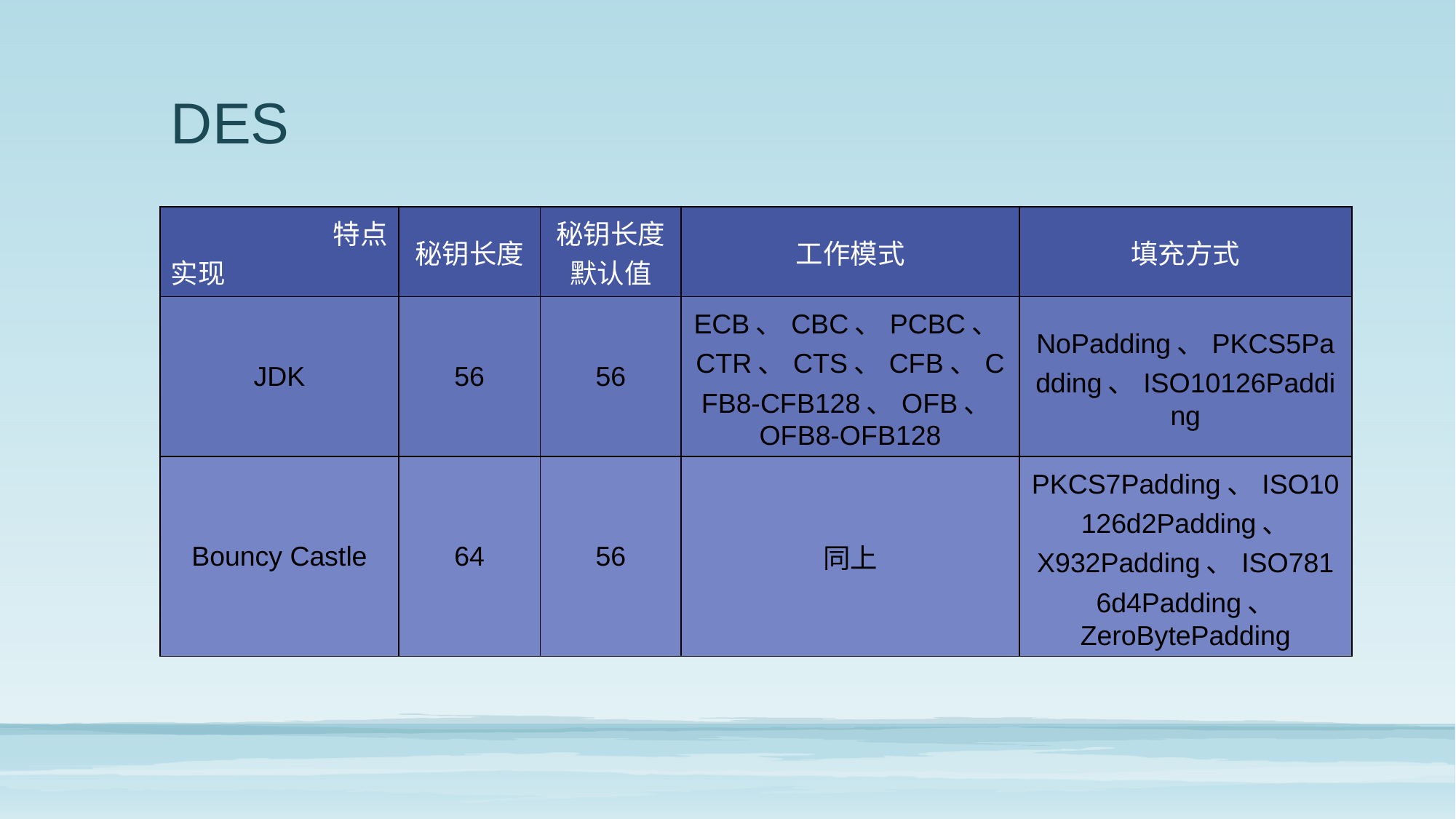

# DES
| 特点 实现 | 秘钥长度 | 秘钥长度默认值 | 工作模式 | 填充方式 |
| --- | --- | --- | --- | --- |
| JDK | 56 | 56 | ECB、CBC、PCBC、CTR、CTS、CFB、CFB8-CFB128、OFB、OFB8-OFB128 | NoPadding、PKCS5Padding、ISO10126Padding |
| Bouncy Castle | 64 | 56 | 同上 | PKCS7Padding、ISO10126d2Padding、 X932Padding、ISO7816d4Padding、 ZeroBytePadding |